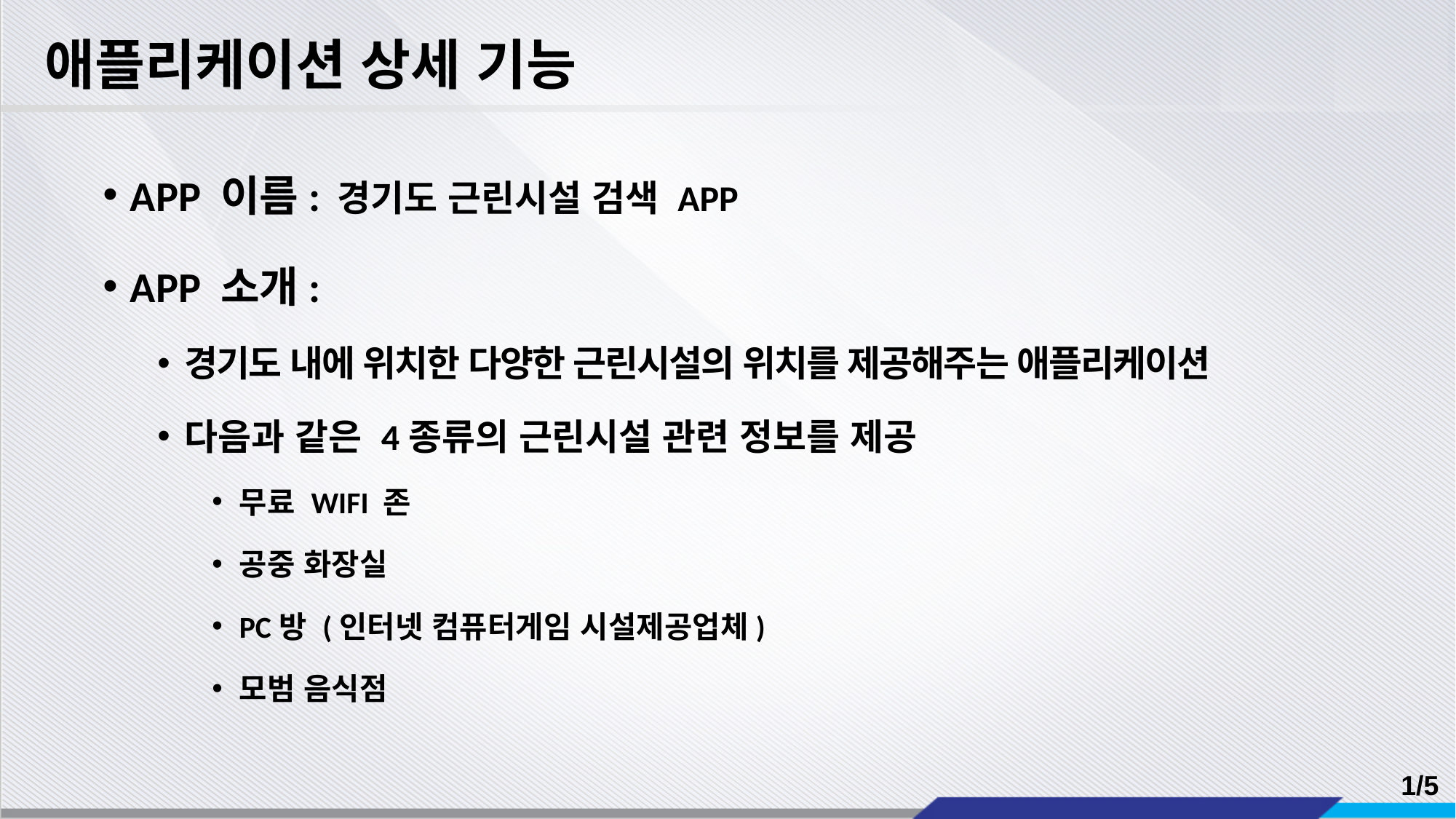

# 애플리케이션 상세 기능

APP 이름: 경기도 근린시설 검색 APP
APP 소개:
경기도 내에 위치한 다양한 근린시설의 위치를 제공해주는 애플리케이션
다음과 같은 4종류의 근린시설 관련 정보를 제공
무료 WIFI 존
공중 화장실
PC방 (인터넷 컴퓨터게임 시설제공업체)
모범 음식점
1/5